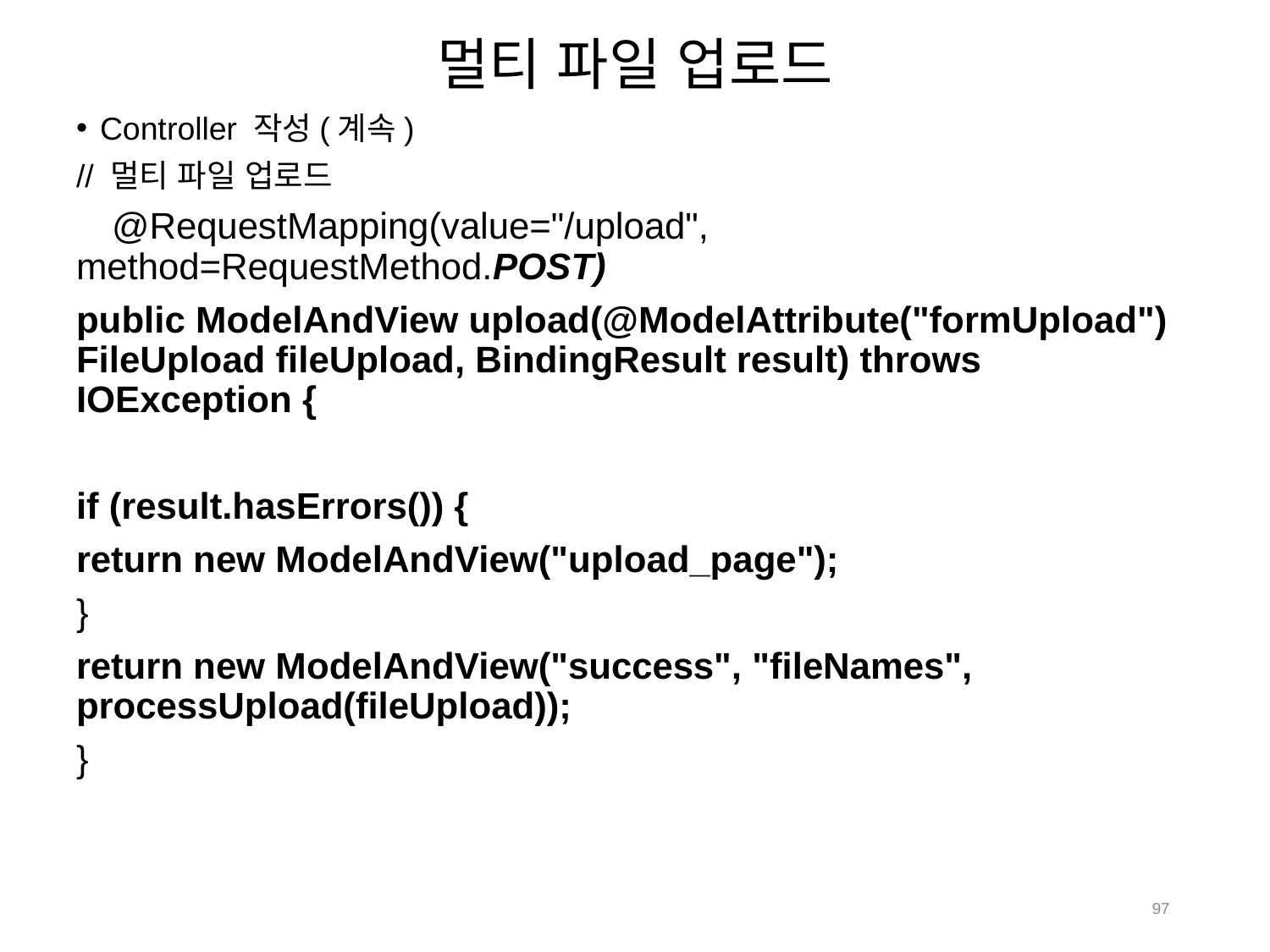

멀티 파일 업로드
Controller 작성(계속)
// 멀티 파일 업로드
    @RequestMapping(value="/upload", method=RequestMethod.POST)
public ModelAndView upload(@ModelAttribute("formUpload") FileUpload fileUpload, BindingResult result) throws IOException {

if (result.hasErrors()) {
return new ModelAndView("upload_page");
}
return new ModelAndView("success", "fileNames", processUpload(fileUpload));
}

97